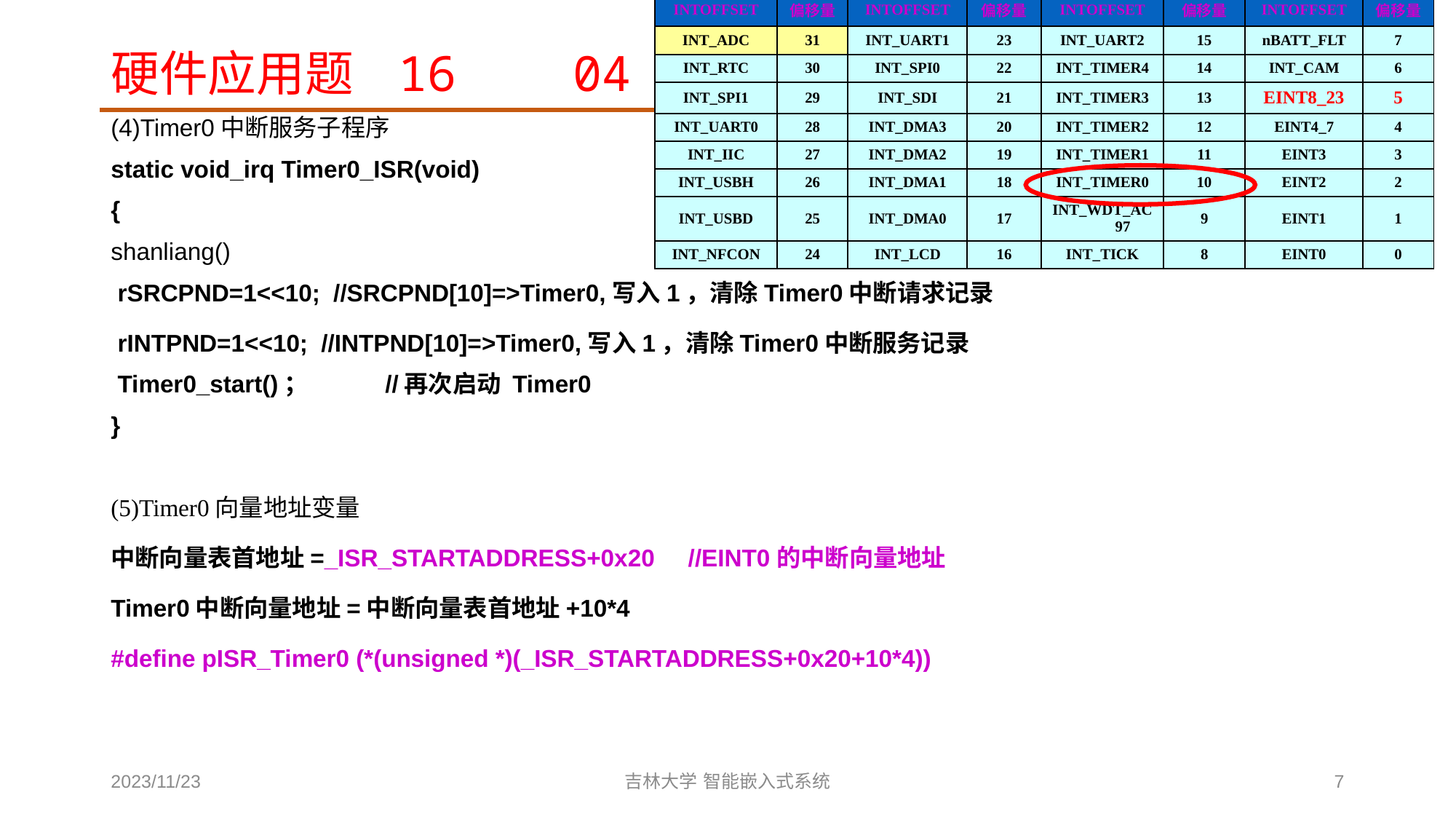

| INTOFFSET | 偏移量 | INTOFFSET | 偏移量 | INTOFFSET | 偏移量 | INTOFFSET | 偏移量 |
| --- | --- | --- | --- | --- | --- | --- | --- |
| INT\_ADC | 31 | INT\_UART1 | 23 | INT\_UART2 | 15 | nBATT\_FLT | 7 |
| INT\_RTC | 30 | INT\_SPI0 | 22 | INT\_TIMER4 | 14 | INT\_CAM | 6 |
| INT\_SPI1 | 29 | INT\_SDI | 21 | INT\_TIMER3 | 13 | EINT8\_23 | 5 |
| INT\_UART0 | 28 | INT\_DMA3 | 20 | INT\_TIMER2 | 12 | EINT4\_7 | 4 |
| INT\_IIC | 27 | INT\_DMA2 | 19 | INT\_TIMER1 | 11 | EINT3 | 3 |
| INT\_USBH | 26 | INT\_DMA1 | 18 | INT\_TIMER0 | 10 | EINT2 | 2 |
| INT\_USBD | 25 | INT\_DMA0 | 17 | INT\_WDT\_AC97 | 9 | EINT1 | 1 |
| INT\_NFCON | 24 | INT\_LCD | 16 | INT\_TICK | 8 | EINT0 | 0 |
# 硬件应用题   16    04
(4)Timer0中断服务子程序
static void_irq Timer0_ISR(void)
{
shanliang()
 rSRCPND=1<<10;  //SRCPND[10]=>Timer0,写入1，清除Timer0中断请求记录
 rINTPND=1<<10;  //INTPND[10]=>Timer0,写入1，清除Timer0中断服务记录
 Timer0_start()；             //再次启动 Timer0
}

(5)Timer0向量地址变量
中断向量表首地址=_ISR_STARTADDRESS+0x20     //EINT0的中断向量地址
Timer0中断向量地址=中断向量表首地址+10*4
#define pISR_Timer0 (*(unsigned *)(_ISR_STARTADDRESS+0x20+10*4))

2023/11/23
吉林大学 智能嵌入式系统
7